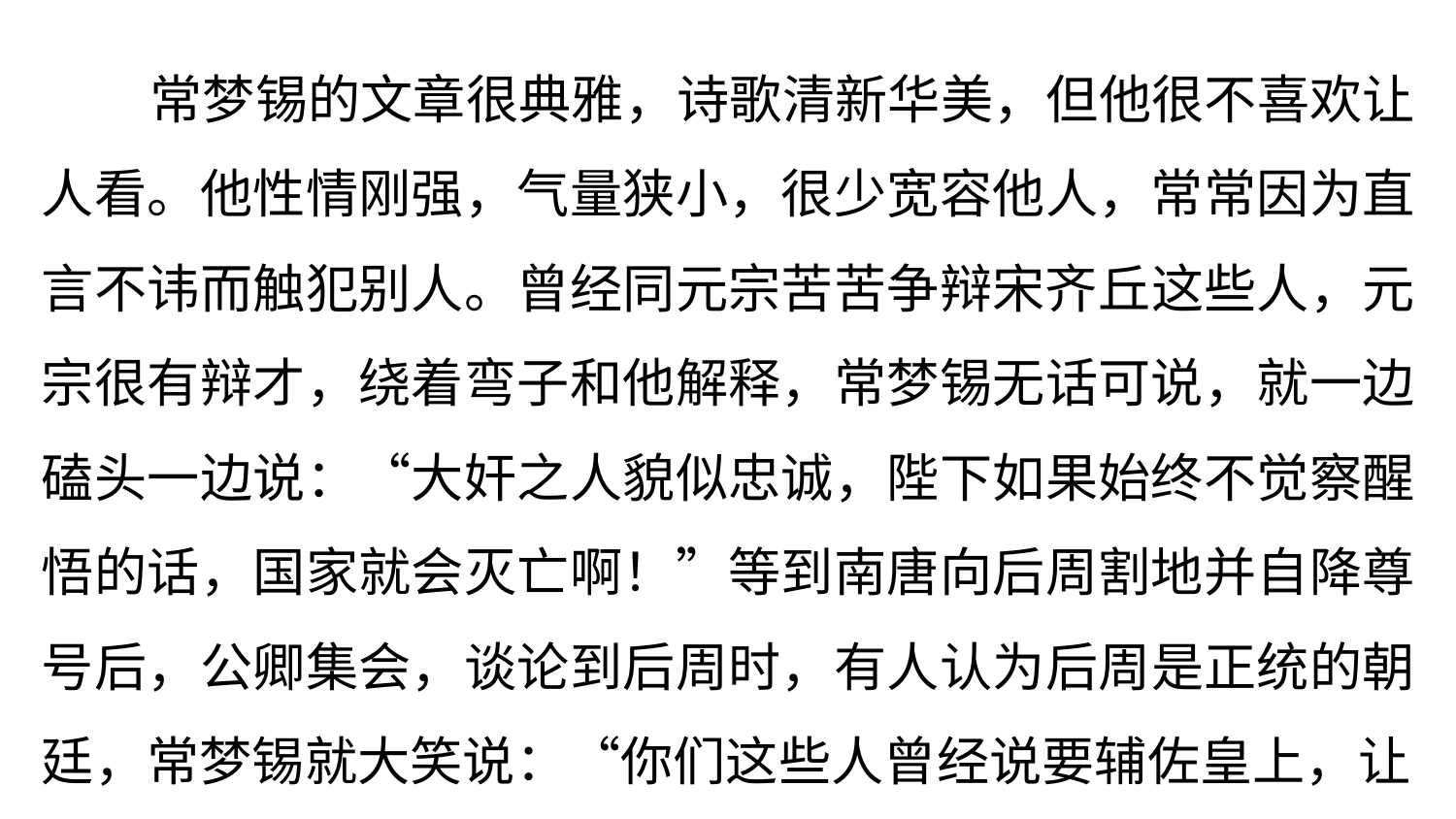

常梦锡的文章很典雅，诗歌清新华美，但他很不喜欢让人看。他性情刚强，气量狭小，很少宽容他人，常常因为直言不讳而触犯别人。曾经同元宗苦苦争辩宋齐丘这些人，元宗很有辩才，绕着弯子和他解释，常梦锡无话可说，就一边磕头一边说：“大奸之人貌似忠诚，陛下如果始终不觉察醒悟的话，国家就会灭亡啊！”等到南唐向后周割地并自降尊号后，公卿集会，谈论到后周时，有人认为后周是正统的朝廷，常梦锡就大笑说：“你们这些人曾经说要辅佐皇上，让